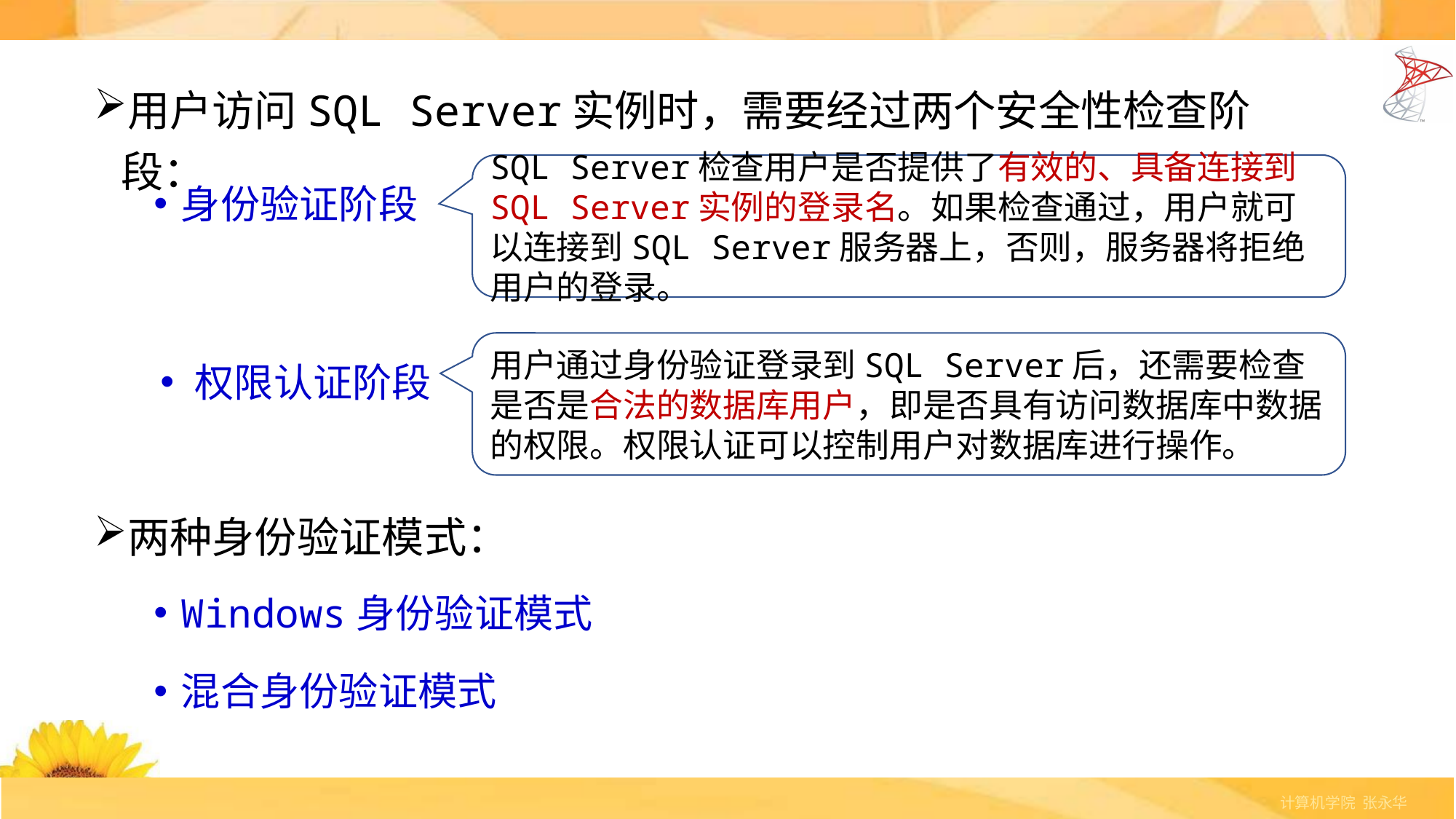

用户访问SQL Server实例时，需要经过两个安全性检查阶段：
SQL Server检查用户是否提供了有效的、具备连接到SQL Server实例的登录名。如果检查通过，用户就可以连接到SQL Server服务器上，否则，服务器将拒绝用户的登录。
身份验证阶段
用户通过身份验证登录到SQL Server后，还需要检查是否是合法的数据库用户，即是否具有访问数据库中数据的权限。权限认证可以控制用户对数据库进行操作。
权限认证阶段
两种身份验证模式：
Windows身份验证模式
混合身份验证模式